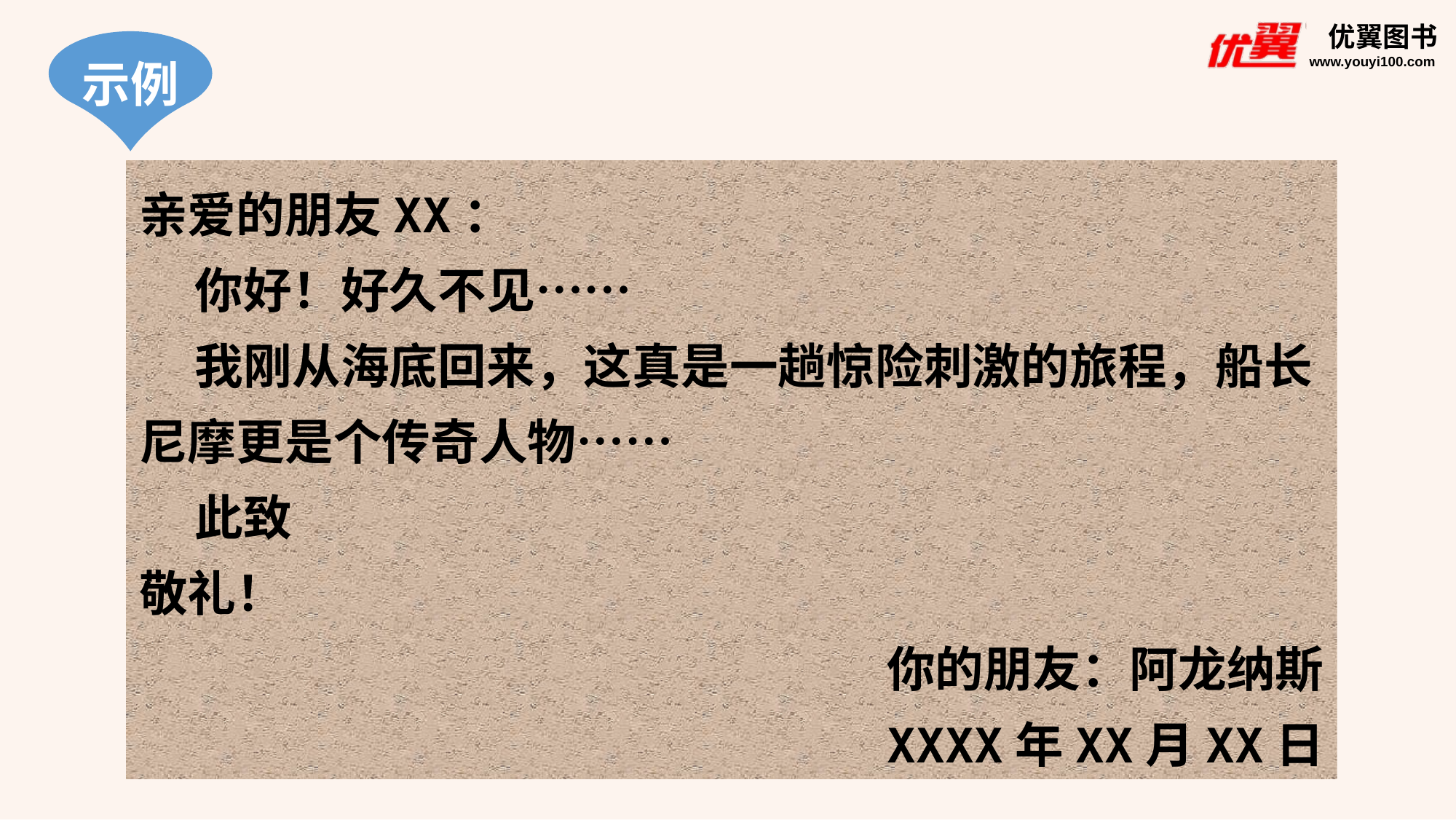

示例
亲爱的朋友XX：
    你好！好久不见……
    我刚从海底回来，这真是一趟惊险刺激的旅程，船长尼摩更是个传奇人物……
    此致
敬礼！
                   你的朋友：阿龙纳斯
                      XXXX年XX月XX日